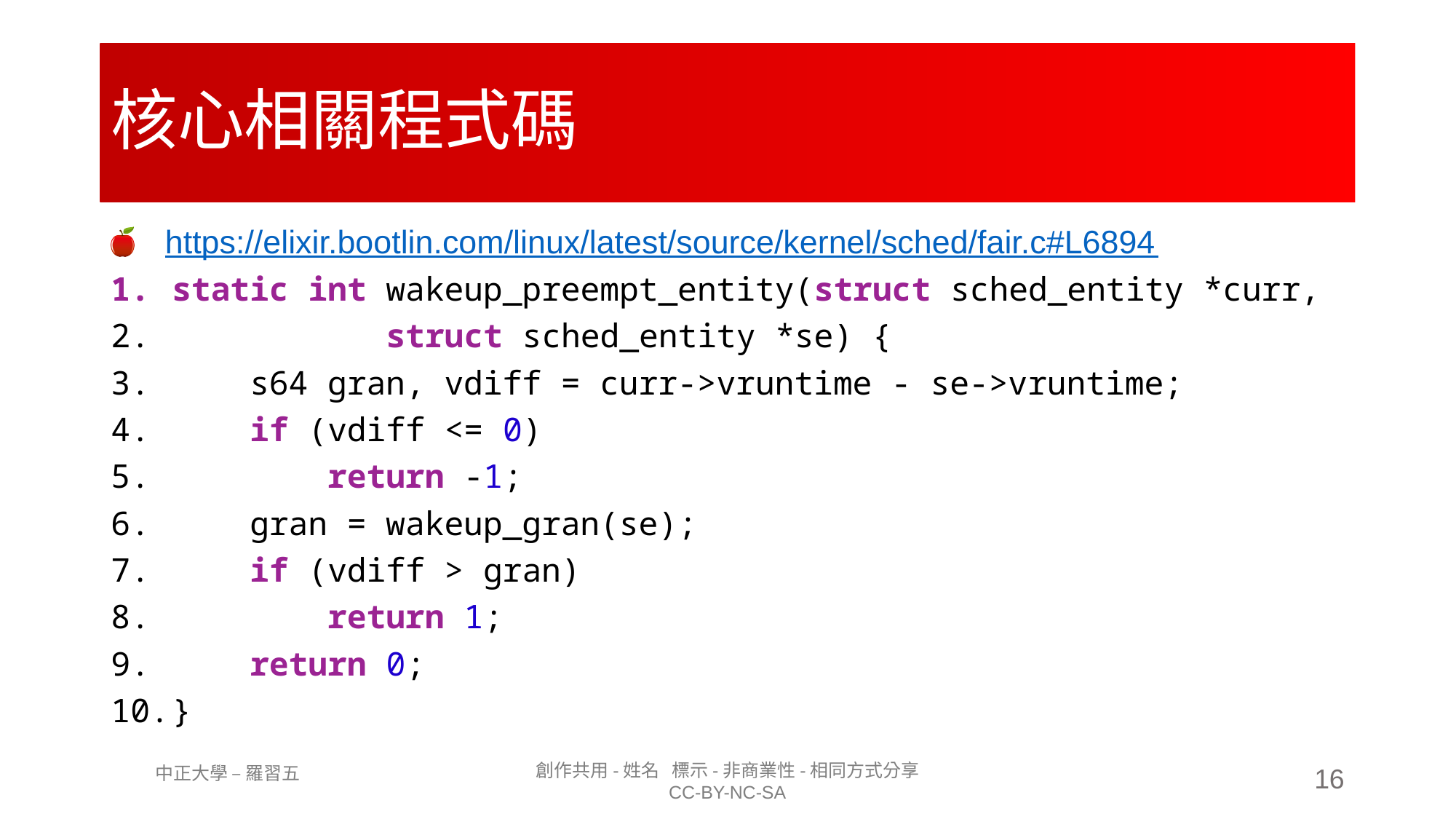

# 核心相關程式碼
https://elixir.bootlin.com/linux/latest/source/kernel/sched/fair.c#L6894
static int wakeup_preempt_entity(struct sched_entity *curr,
           struct sched_entity *se) {
    s64 gran, vdiff = curr->vruntime - se->vruntime;
    if (vdiff <= 0)
        return -1;
    gran = wakeup_gran(se);
    if (vdiff > gran)
        return 1;
    return 0;
}